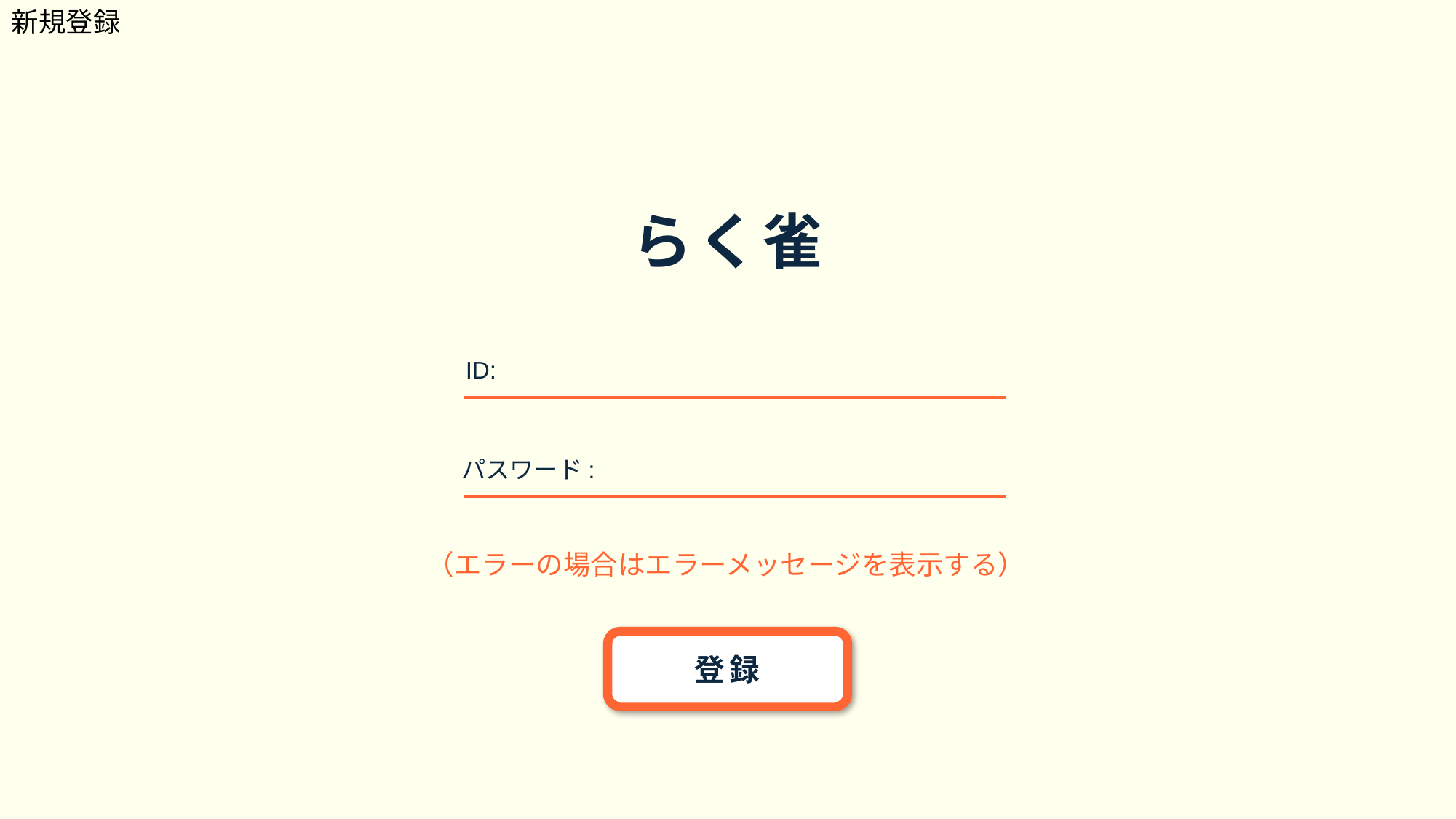

新規登録
らく雀
ID:
パスワード:
（エラーの場合はエラーメッセージを表示する）
登録